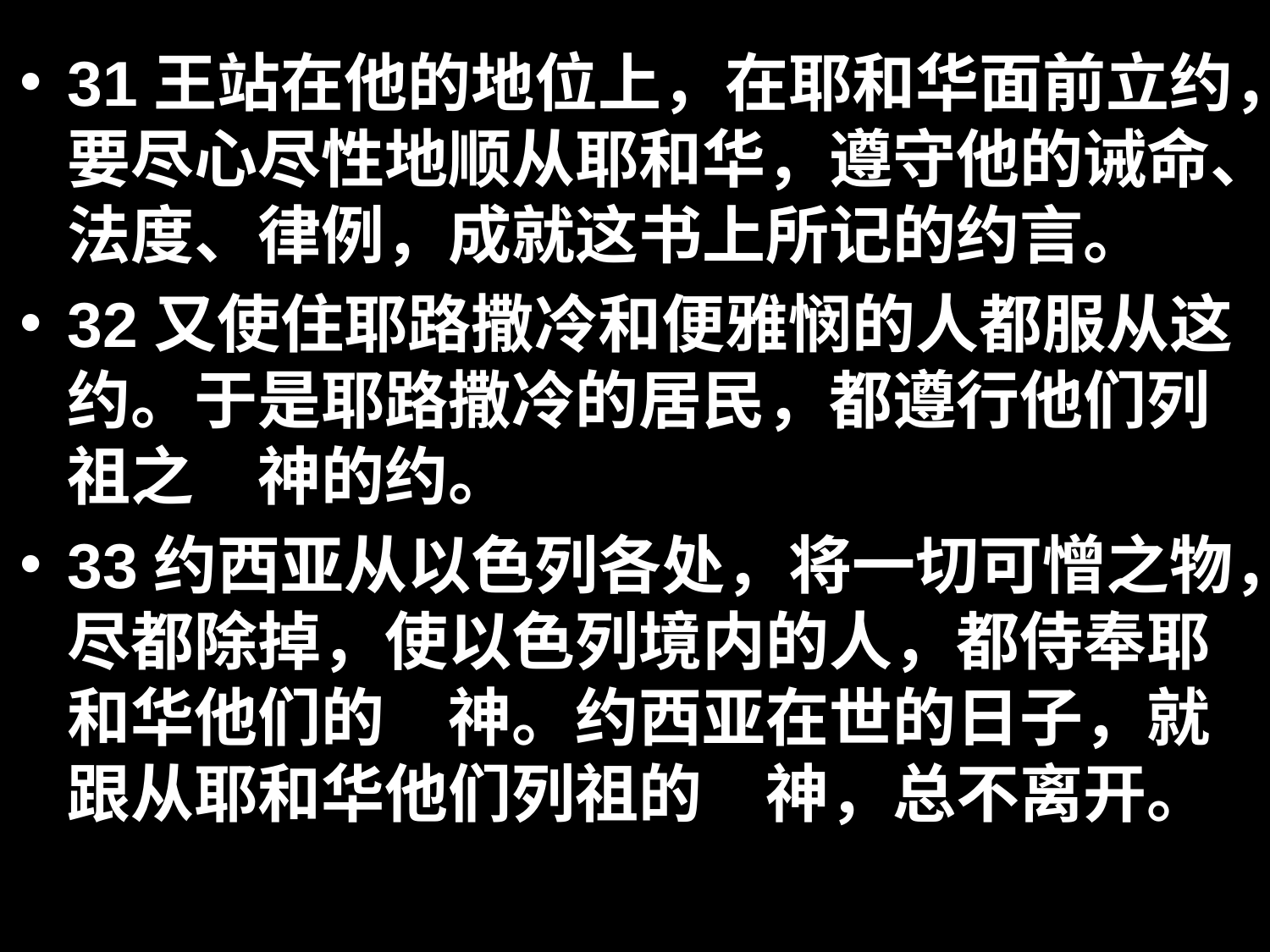

31王站在他的地位上，在耶和华面前立约，要尽心尽性地顺从耶和华，遵守他的诫命、法度、律例，成就这书上所记的约言。
32又使住耶路撒冷和便雅悯的人都服从这约。于是耶路撒冷的居民，都遵行他们列祖之　神的约。
33约西亚从以色列各处，将一切可憎之物，尽都除掉，使以色列境内的人，都侍奉耶和华他们的　神。约西亚在世的日子，就跟从耶和华他们列祖的　神，总不离开。

3